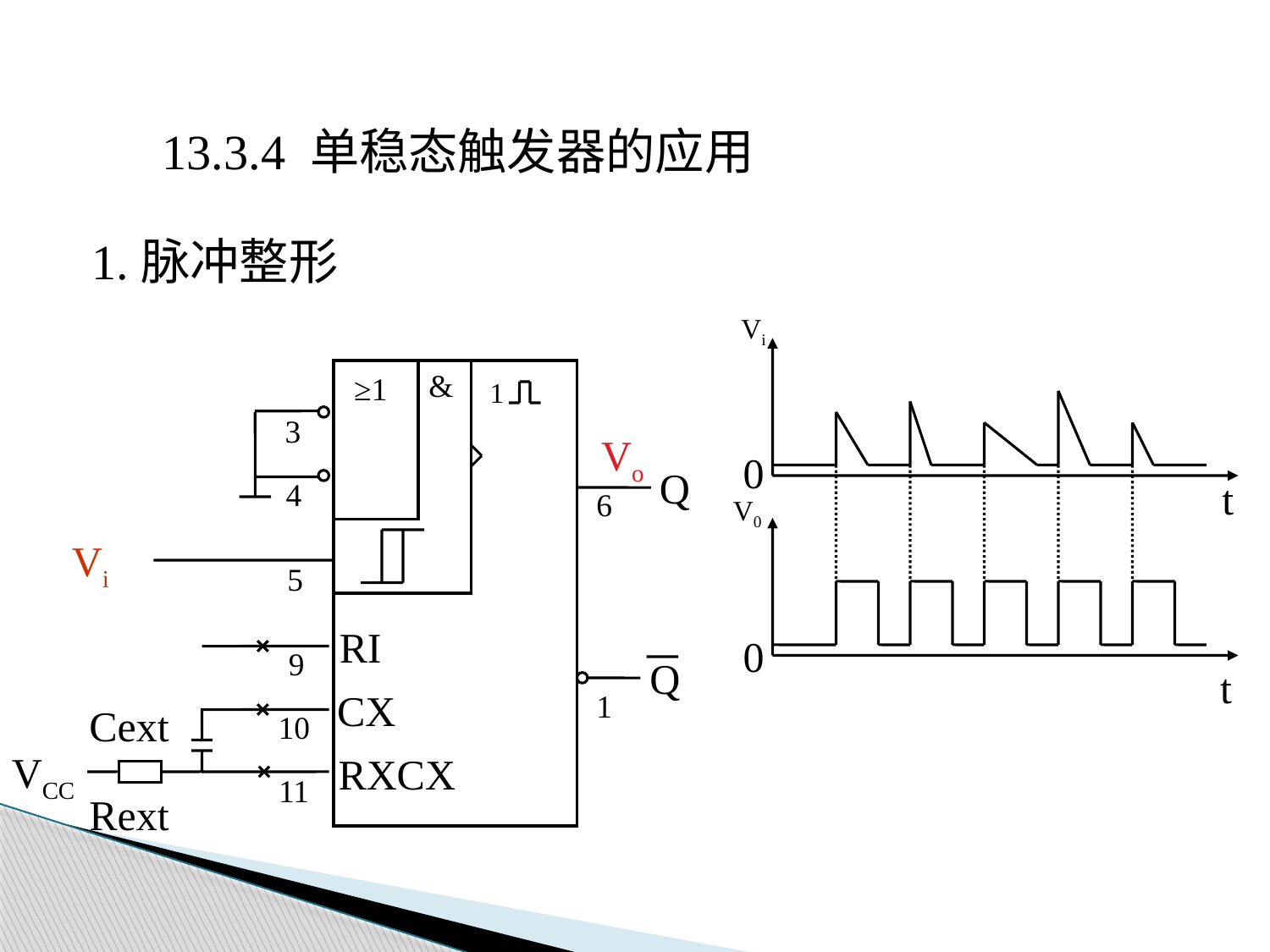

13.3.4 单稳态触发器的应用
1.脉冲整形
Vi

0

t

V0

0

t
&

≥1
1

3

Vo

Q
4

6

Vi

5

RI
9

Q

CX

1
Cext
10

VCC

RXCX

11

Rext